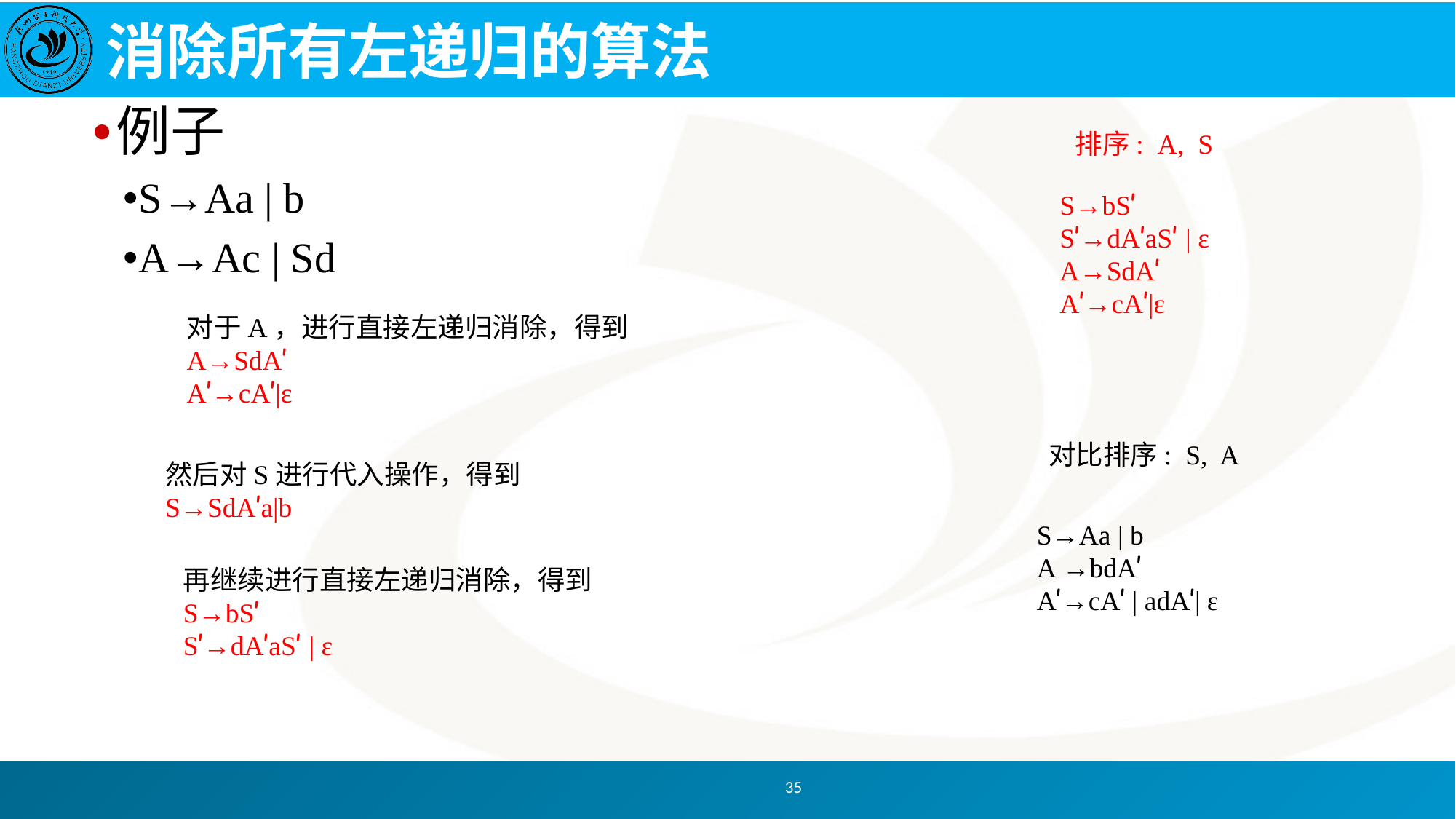

# 消除所有左递归的算法
例子
S→Aa | b
A→Ac | Sd
排序:  A,  S
S→bS’
S’→dA’aS’ | ε
A→SdA’
A’→cA’|ε
对于A，进行直接左递归消除，得到
A→SdA’
A’→cA’|ε
对比排序:  S,  A
然后对S进行代入操作，得到
S→SdA’a|b
S→Aa | b
A →bdA’
A’→cA’ | adA’| ε
再继续进行直接左递归消除，得到
S→bS’
S’→dA’aS’ | ε
35